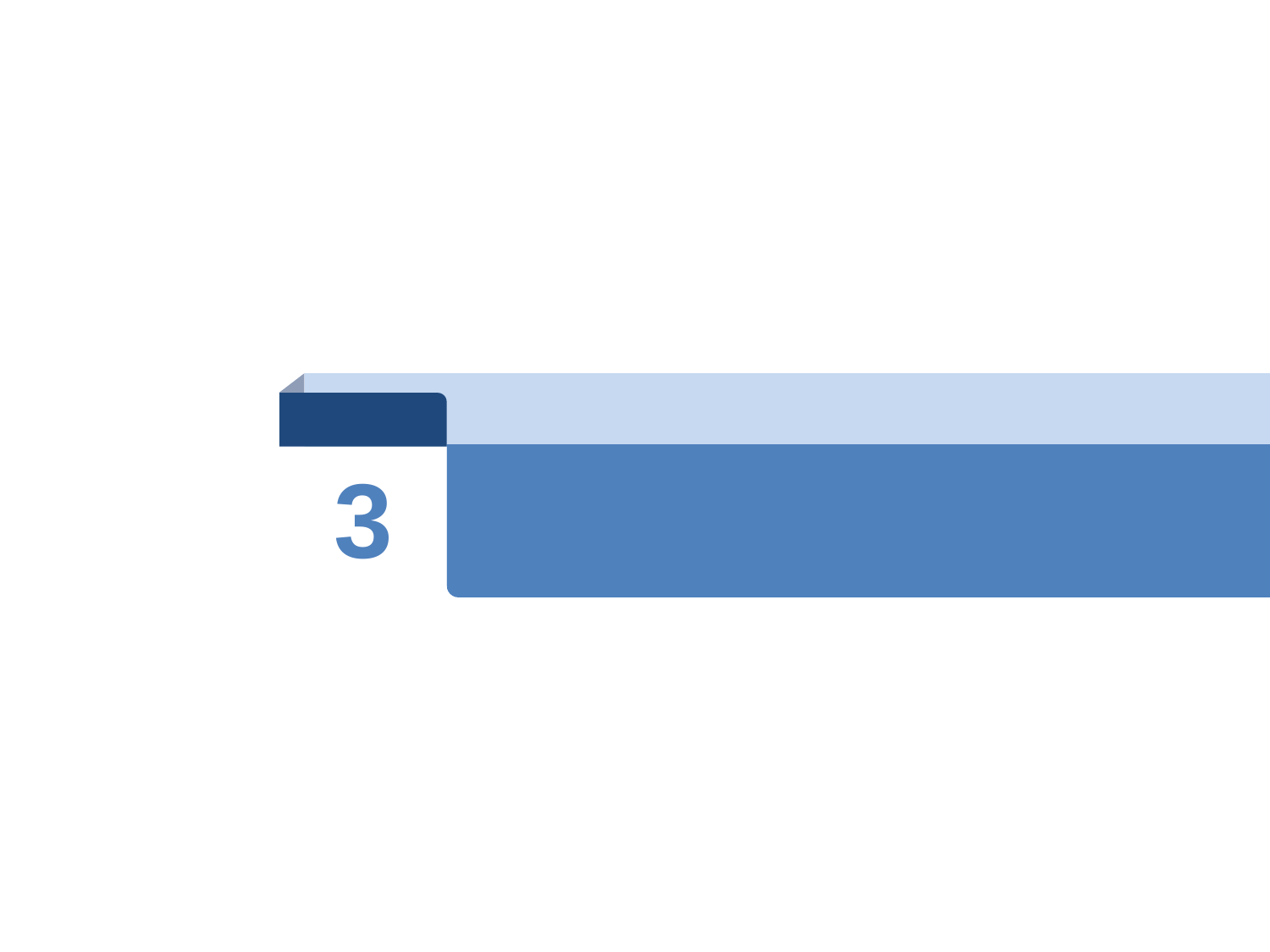

chapter

3

기타 요구 및 제약 사항